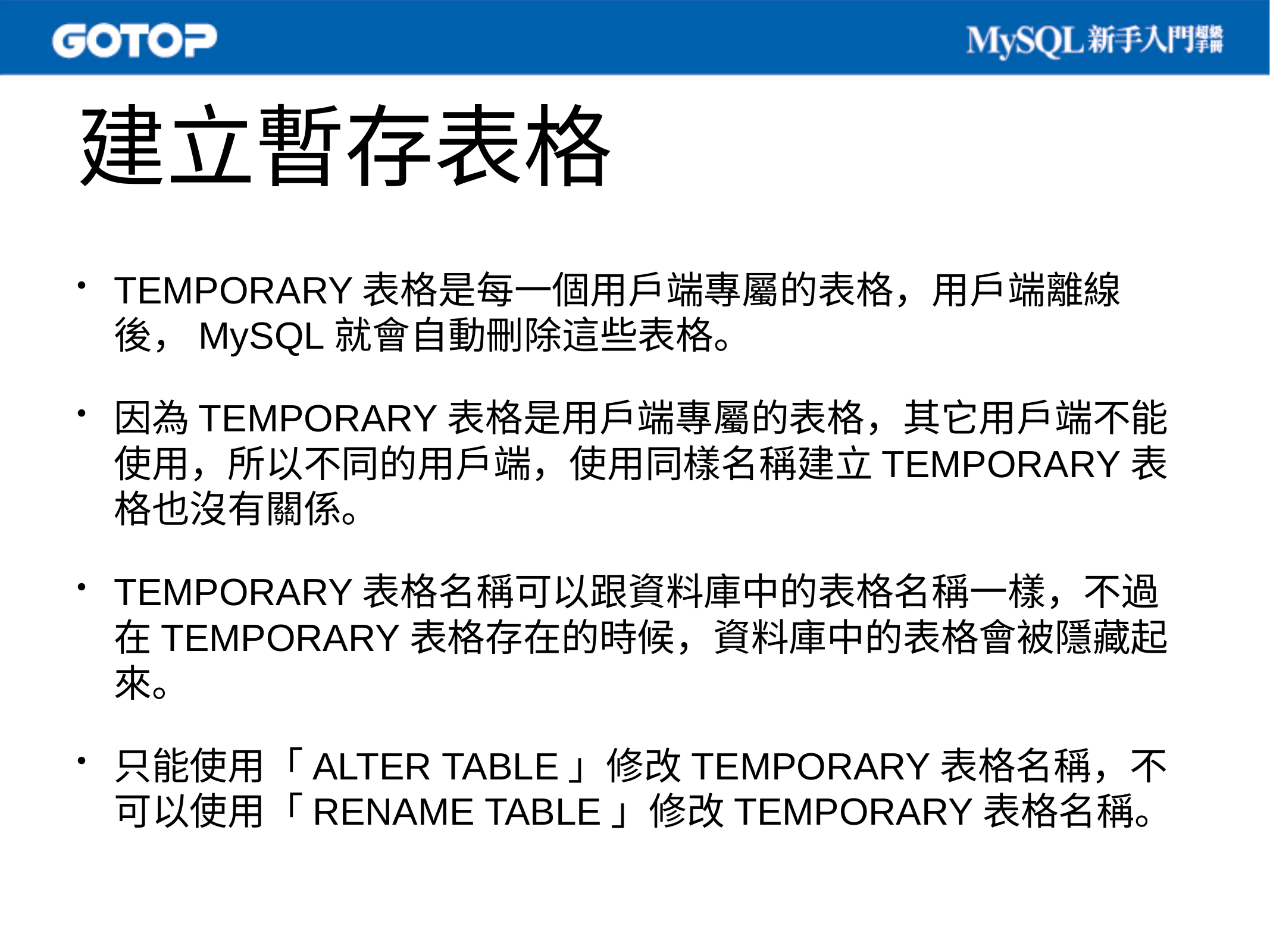

# 建立暫存表格
TEMPORARY表格是每一個用戶端專屬的表格，用戶端離線後，MySQL就會自動刪除這些表格。
因為TEMPORARY表格是用戶端專屬的表格，其它用戶端不能使用，所以不同的用戶端，使用同樣名稱建立TEMPORARY表格也沒有關係。
TEMPORARY表格名稱可以跟資料庫中的表格名稱一樣，不過在TEMPORARY表格存在的時候，資料庫中的表格會被隱藏起來。
只能使用「ALTER TABLE」修改TEMPORARY表格名稱，不可以使用「RENAME TABLE」修改TEMPORARY表格名稱。